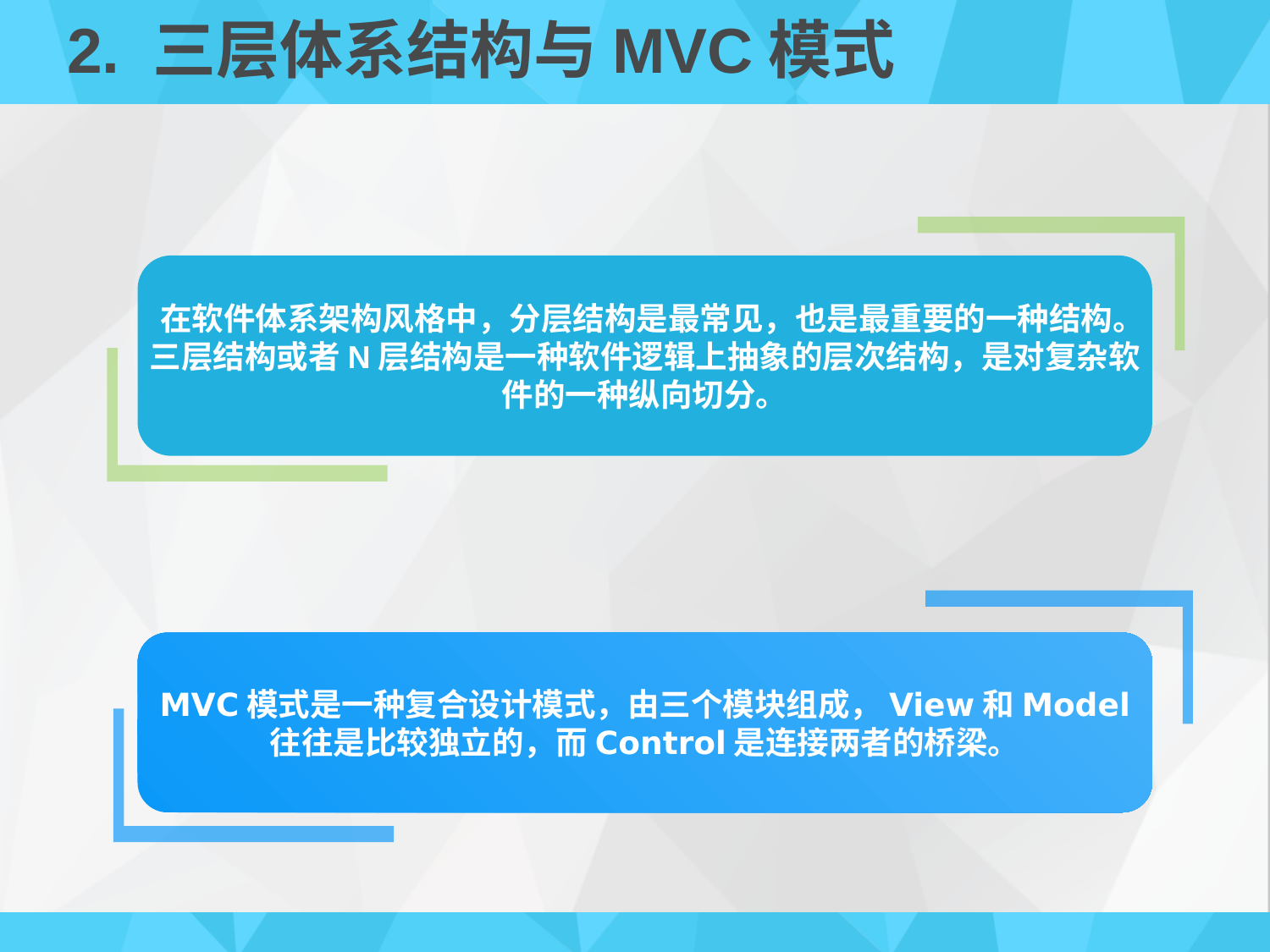

# 2. 三层体系结构与MVC模式

 在软件体系架构风格中，分层结构是最常见，也是最重要的一种结构。
三层结构或者N层结构是一种软件逻辑上抽象的层次结构，是对复杂软
件的一种纵向切分。

MVC模式是一种复合设计模式，由三个模块组成，View和Model
往往是比较独立的，而Control是连接两者的桥梁。